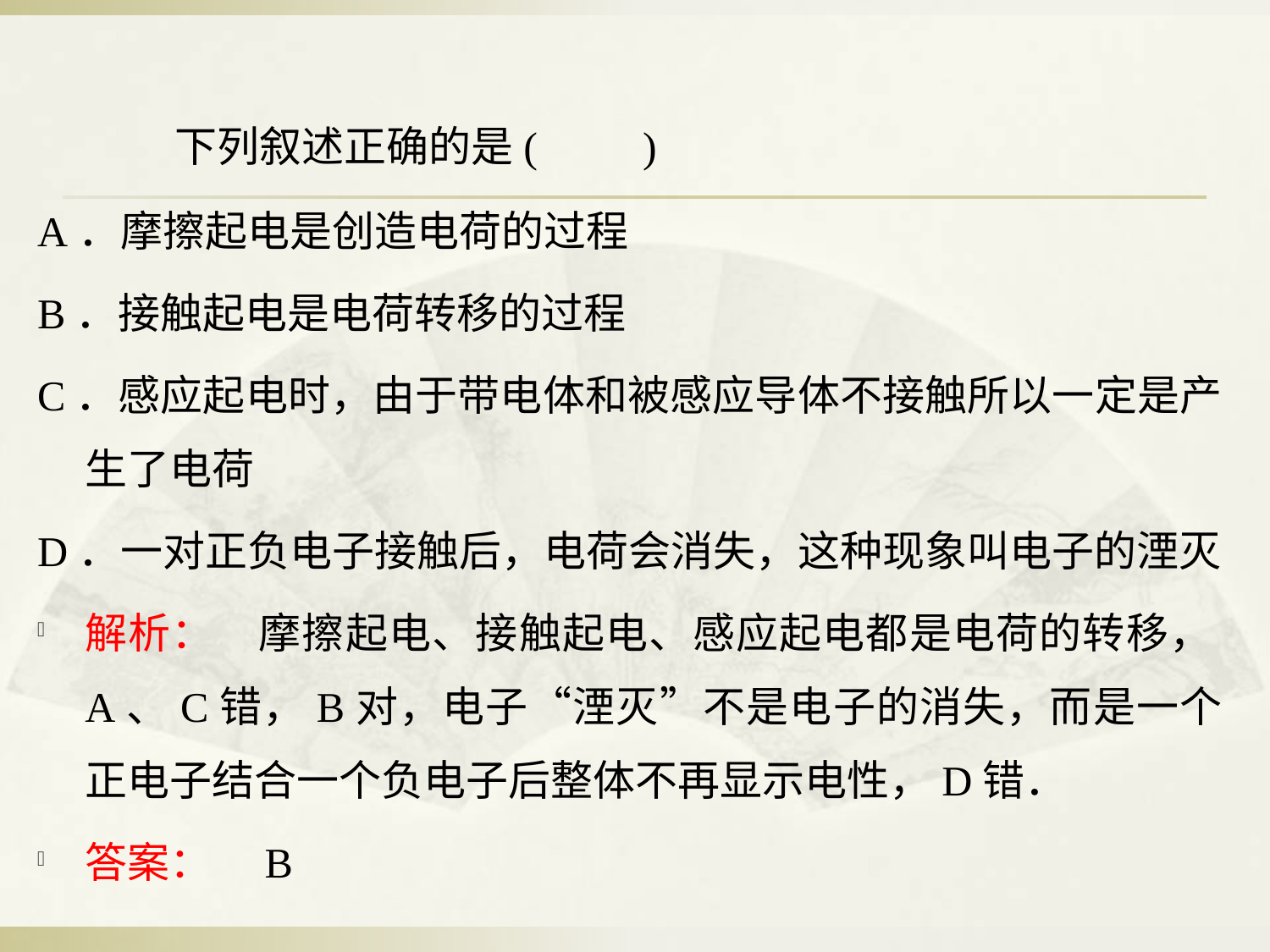

下列叙述正确的是(　　)
A．摩擦起电是创造电荷的过程
B．接触起电是电荷转移的过程
C．感应起电时，由于带电体和被感应导体不接触所以一定是产生了电荷
D．一对正负电子接触后，电荷会消失，这种现象叫电子的湮灭
解析：　摩擦起电、接触起电、感应起电都是电荷的转移，A、C错，B对，电子“湮灭”不是电子的消失，而是一个正电子结合一个负电子后整体不再显示电性，D错．
答案：　B